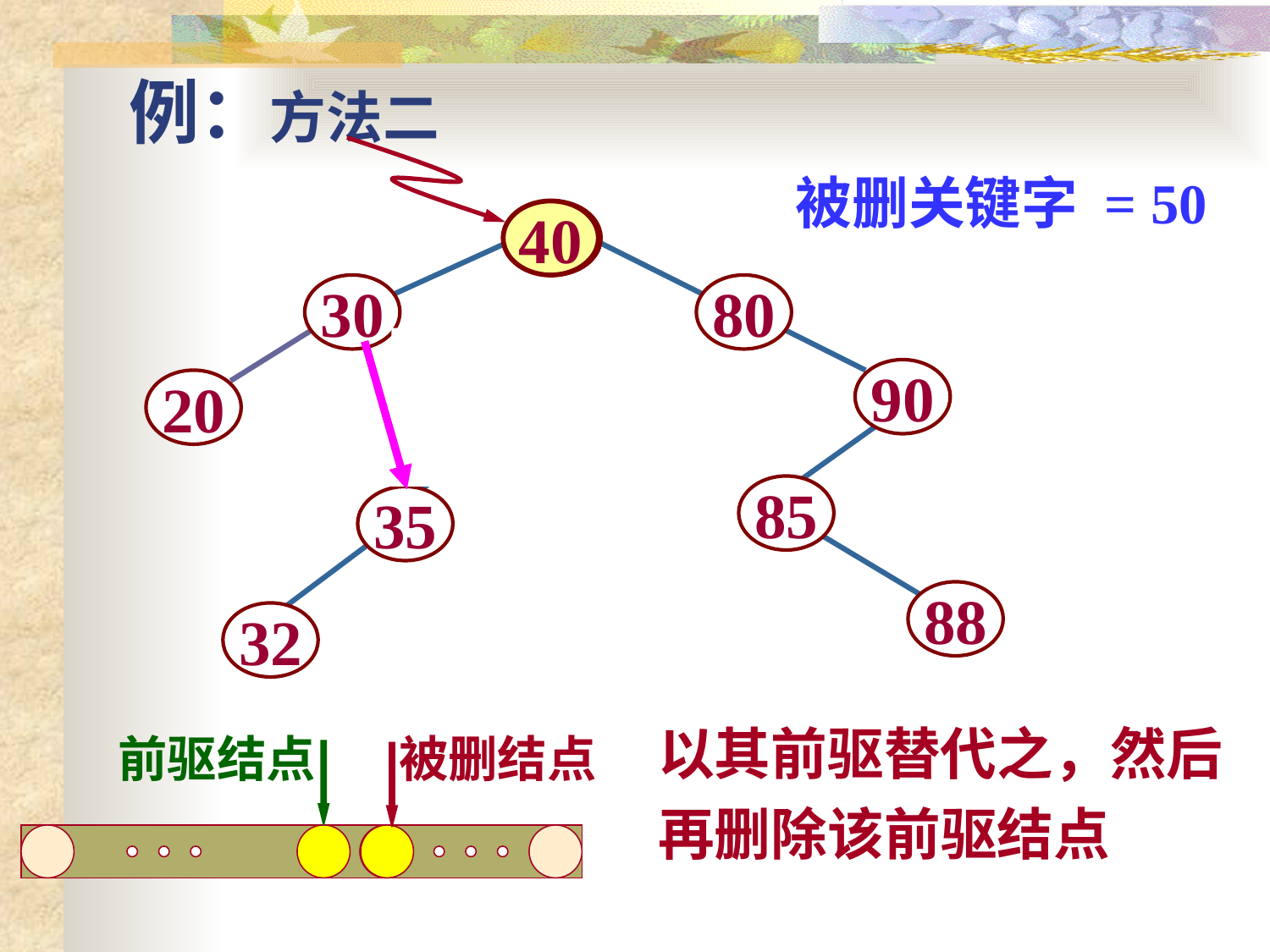

# 例：方法二

50

30
80

90
20
40

85
35

88
32
被删关键字 = 50
40

40
以其前驱替代之，然后再删除该前驱结点
前驱结点
被删结点